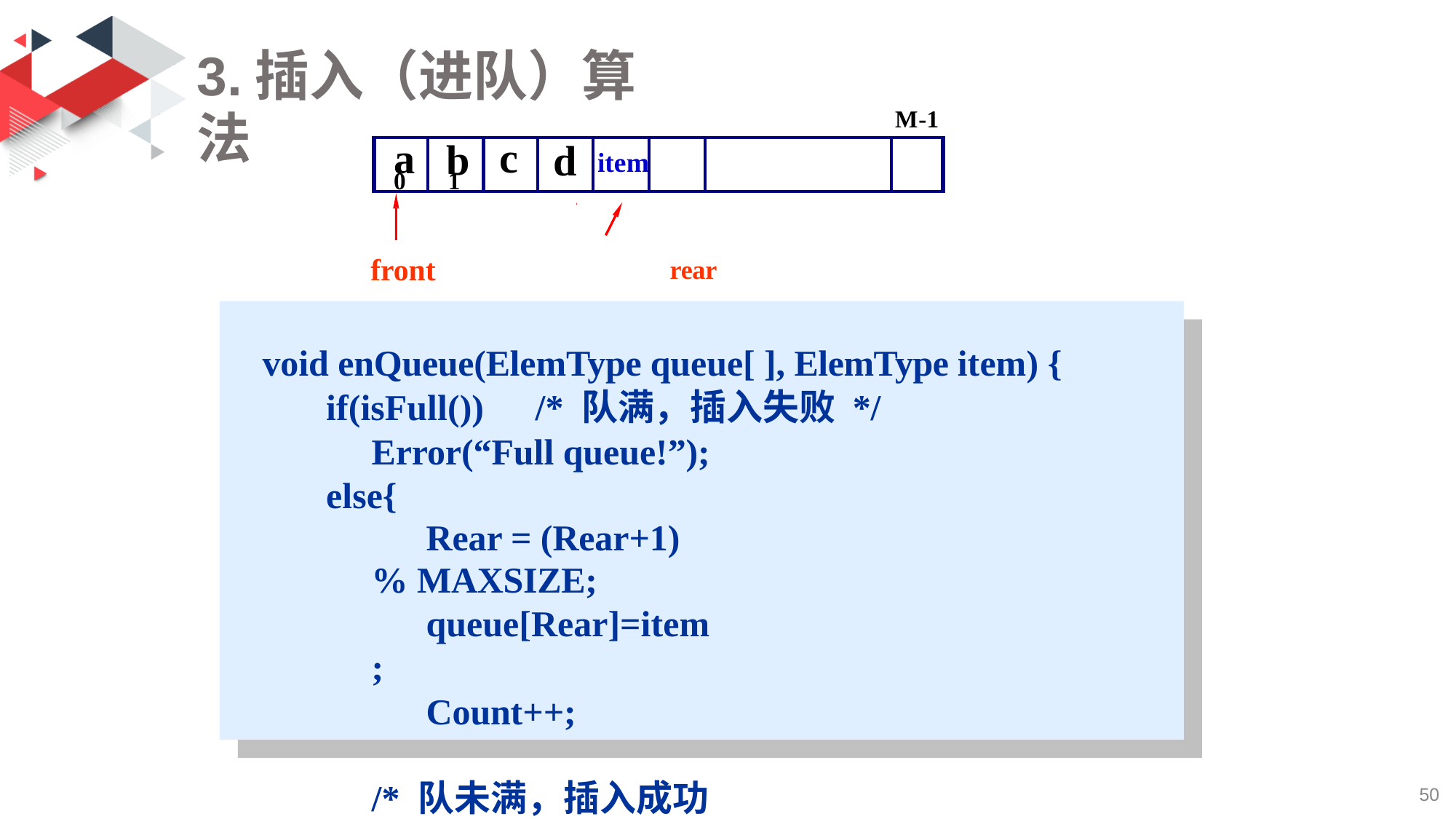

# 3.插入（进队）算法
0	1
M-1
| a | b | c | d | item |  |  |  |
| --- | --- | --- | --- | --- | --- | --- | --- |

front	rear

void enQueue(ElemType queue[ ], ElemType item) {  if(isFull())	/* 队满，插入失败 */
Error(“Full queue!”);  else{
Rear = (Rear+1) % MAXSIZE;
queue[Rear]=item;
Count++;	/* 队未满，插入成功 */
}
}

50